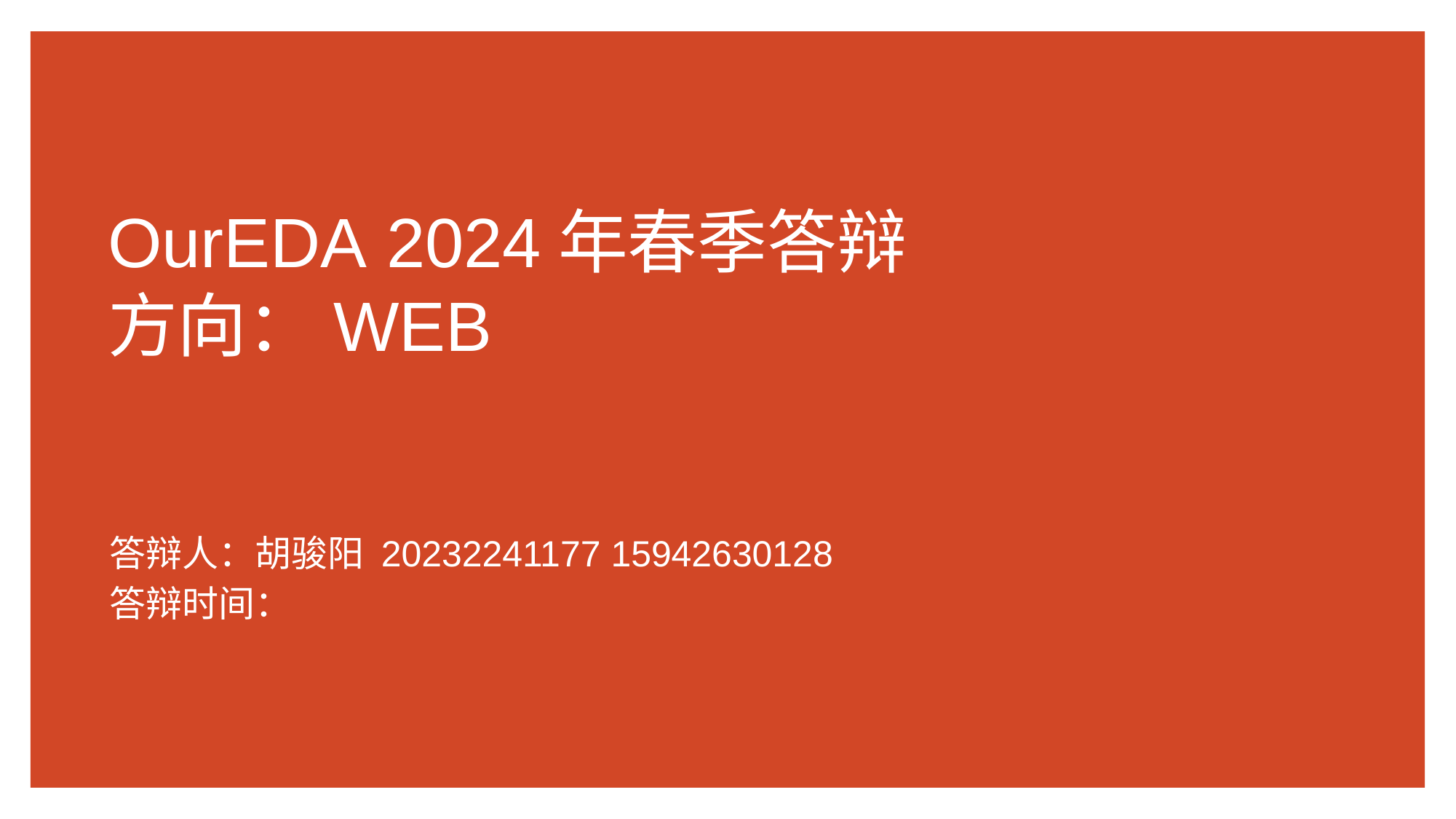

OurEDA 2024年春季答辩
方向：WEB
答辩人：胡骏阳 20232241177 15942630128
答辩时间：